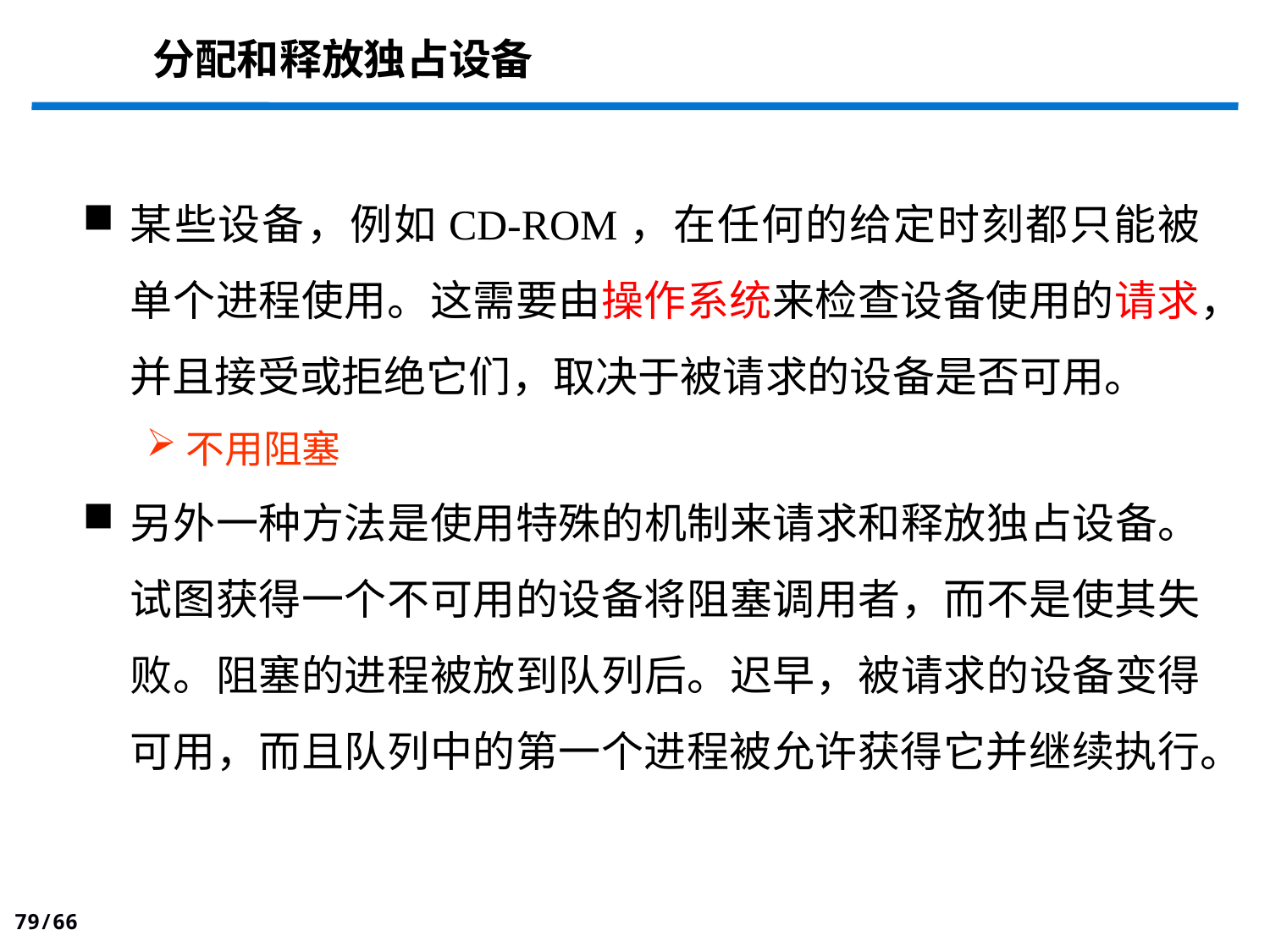

# 分配和释放独占设备
某些设备，例如CD-ROM，在任何的给定时刻都只能被单个进程使用。这需要由操作系统来检查设备使用的请求，并且接受或拒绝它们，取决于被请求的设备是否可用。
不用阻塞
另外一种方法是使用特殊的机制来请求和释放独占设备。试图获得一个不可用的设备将阻塞调用者，而不是使其失败。阻塞的进程被放到队列后。迟早，被请求的设备变得可用，而且队列中的第一个进程被允许获得它并继续执行。